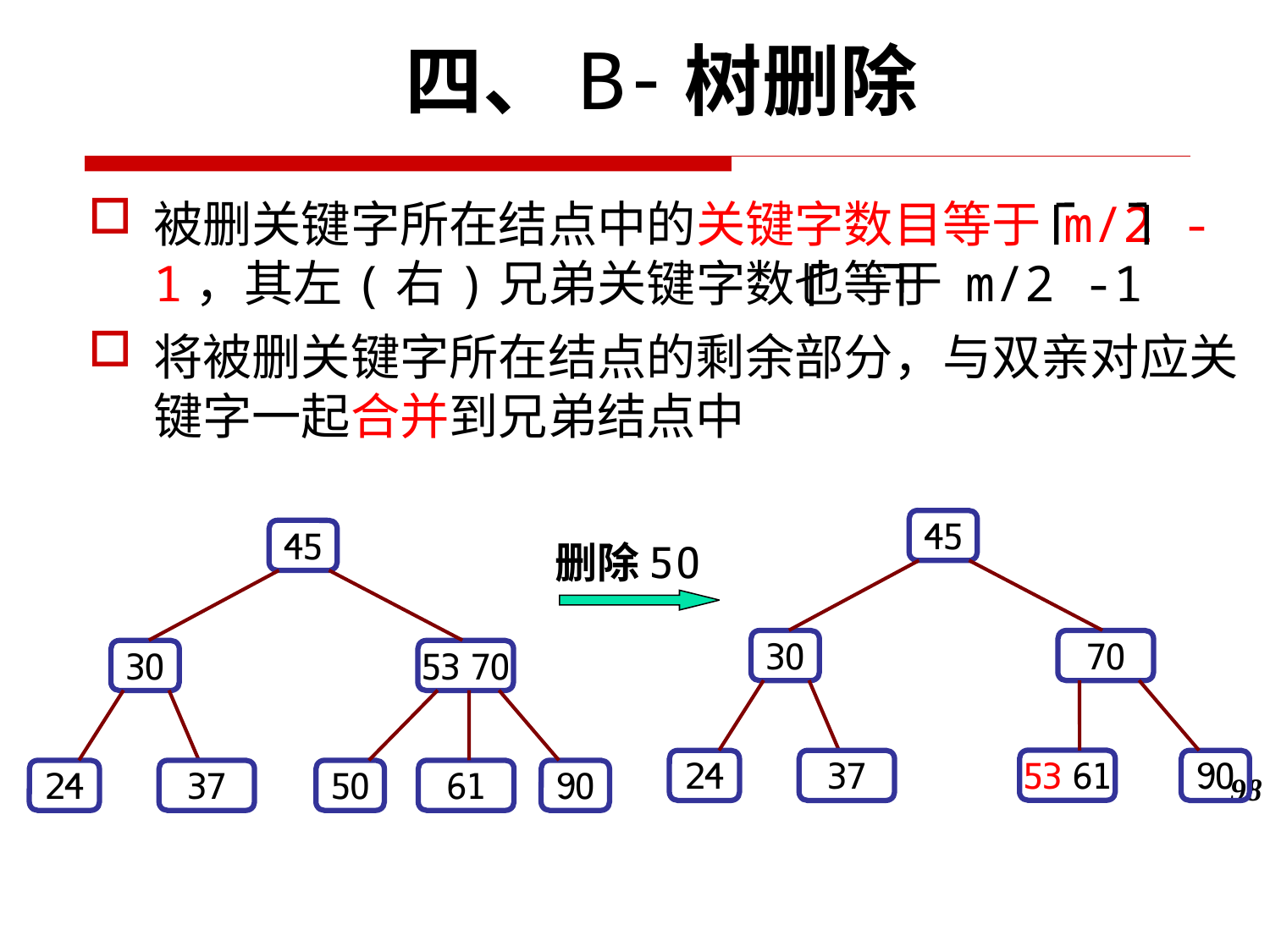

四、B-树删除
被删关键字所在结点中的关键字数目等于 m/2 -1，其左(右)兄弟关键字数也等于 m/2 -1
将被删关键字所在结点的剩余部分，与双亲对应关键字一起合并到兄弟结点中

45

30
70

53 61
24
37
90
45

30
53 70

24
37
50
61
90
删除50

98